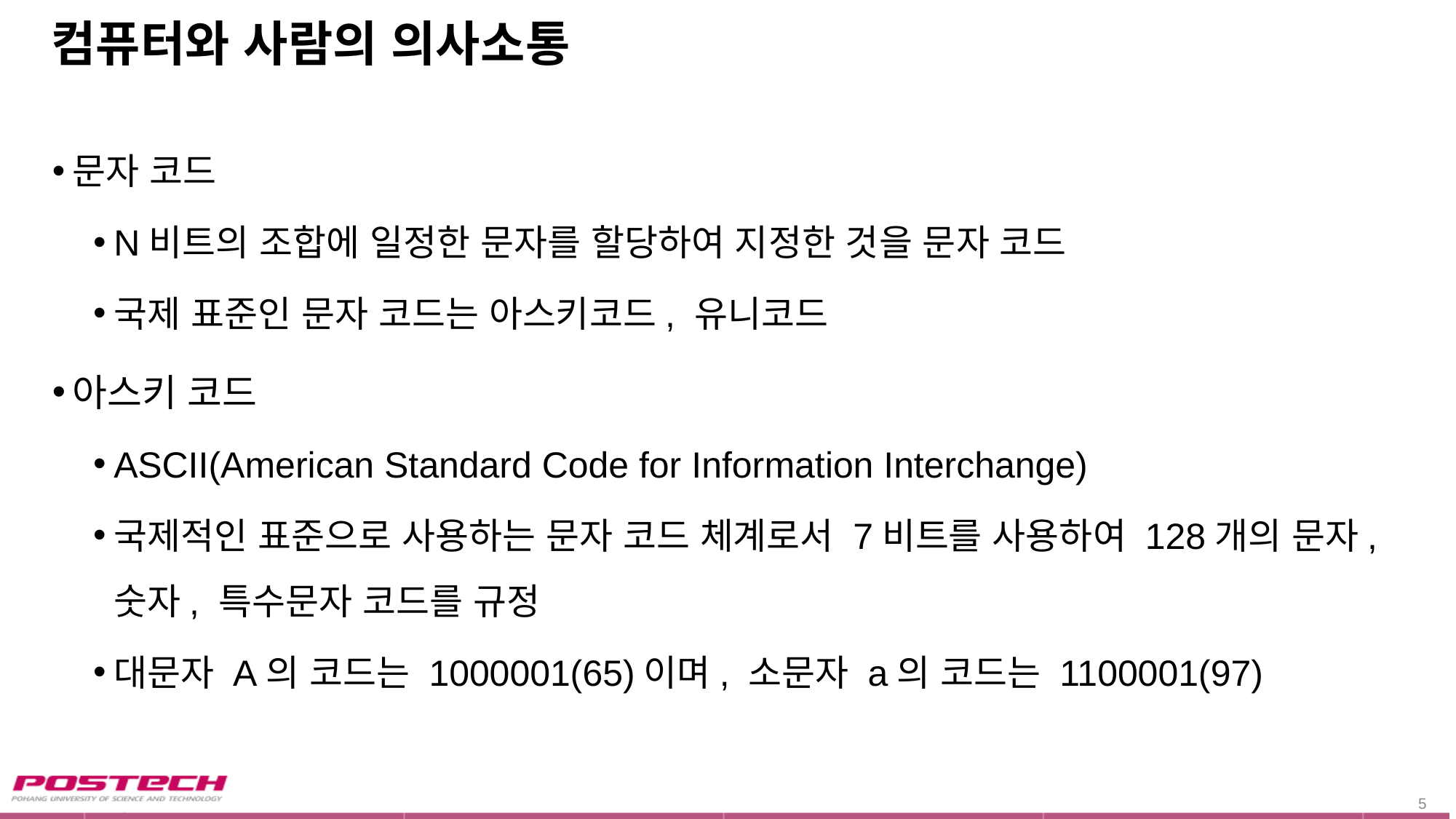

# 컴퓨터와 사람의 의사소통
문자 코드
N비트의 조합에 일정한 문자를 할당하여 지정한 것을 문자 코드
국제 표준인 문자 코드는 아스키코드, 유니코드
아스키 코드
ASCII(American Standard Code for Information Interchange)
국제적인 표준으로 사용하는 문자 코드 체계로서 7비트를 사용하여 128개의 문자, 숫자, 특수문자 코드를 규정
대문자 A의 코드는 1000001(65)이며, 소문자 a의 코드는 1100001(97)

5